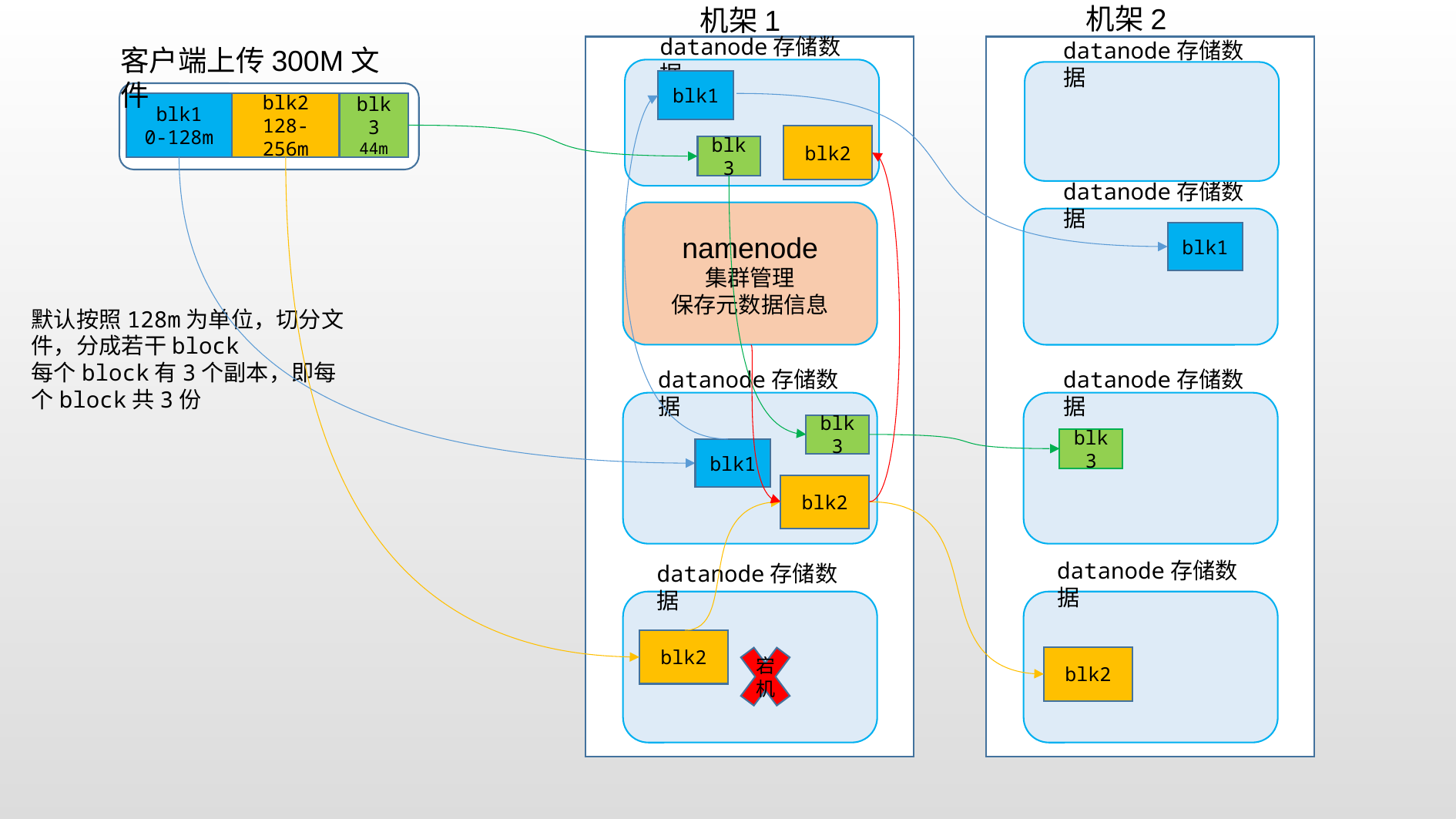

机架2
机架1
datanode存储数据
datanode存储数据
客户端上传300M文件

blk1

blk1
0-128m
blk2
128-256m
blk3
44m
blk2
blk3
datanode存储数据
namenode
集群管理
保存元数据信息

blk1
默认按照128m为单位，切分文件，分成若干block
每个block有3个副本，即每个block共3份
datanode存储数据
datanode存储数据

blk3
blk3
blk1
blk2
datanode存储数据
datanode存储数据

blk2
宕机
blk2